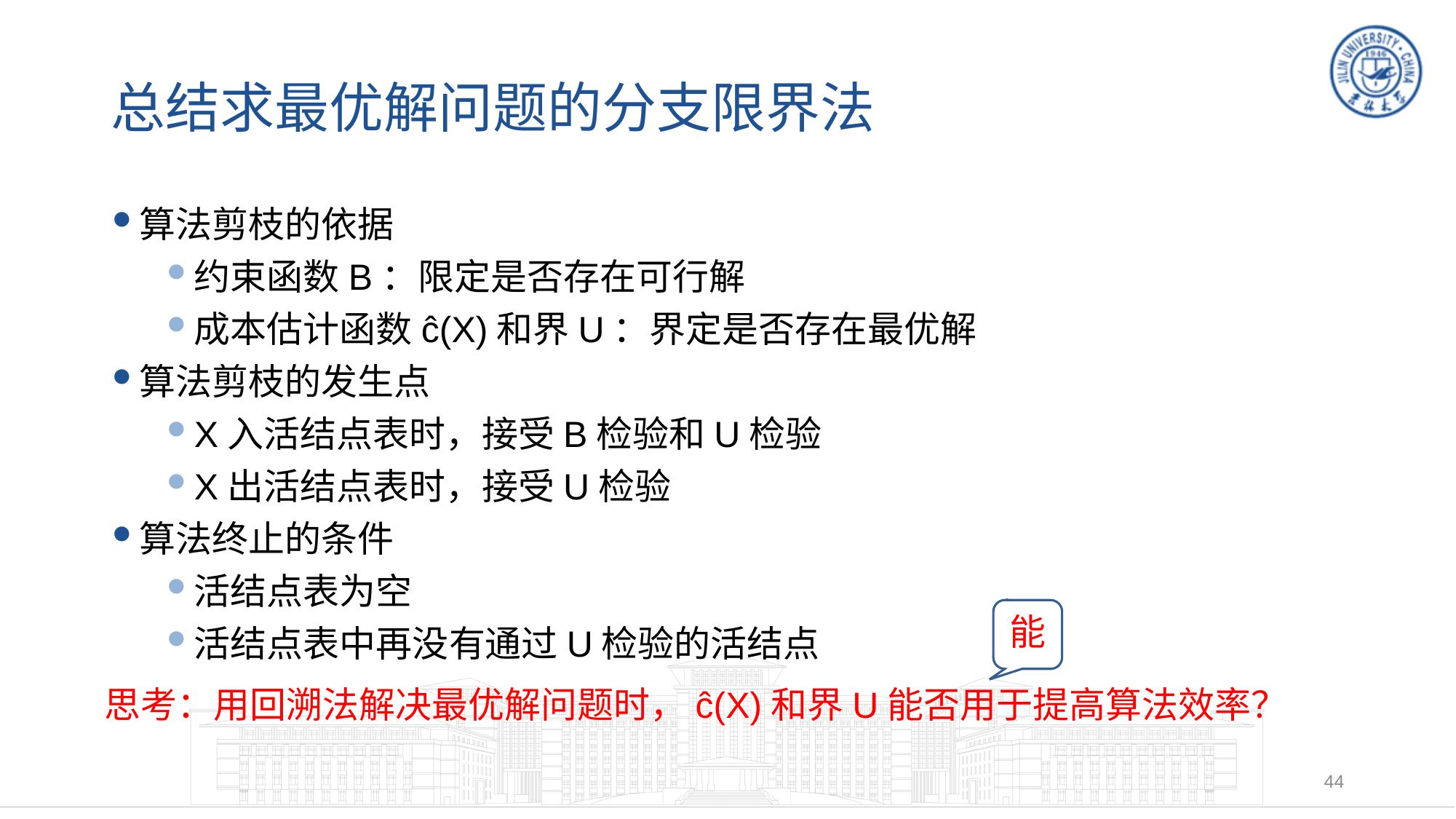

# 总结求最优解问题的分支限界法
算法剪枝的依据
约束函数B：限定是否存在可行解
成本估计函数ĉ(X)和界U：界定是否存在最优解
算法剪枝的发生点
X入活结点表时，接受B检验和U检验
X出活结点表时，接受U检验
算法终止的条件
活结点表为空
活结点表中再没有通过U检验的活结点
能
思考：用回溯法解决最优解问题时，ĉ(X)和界U能否用于提高算法效率？
44